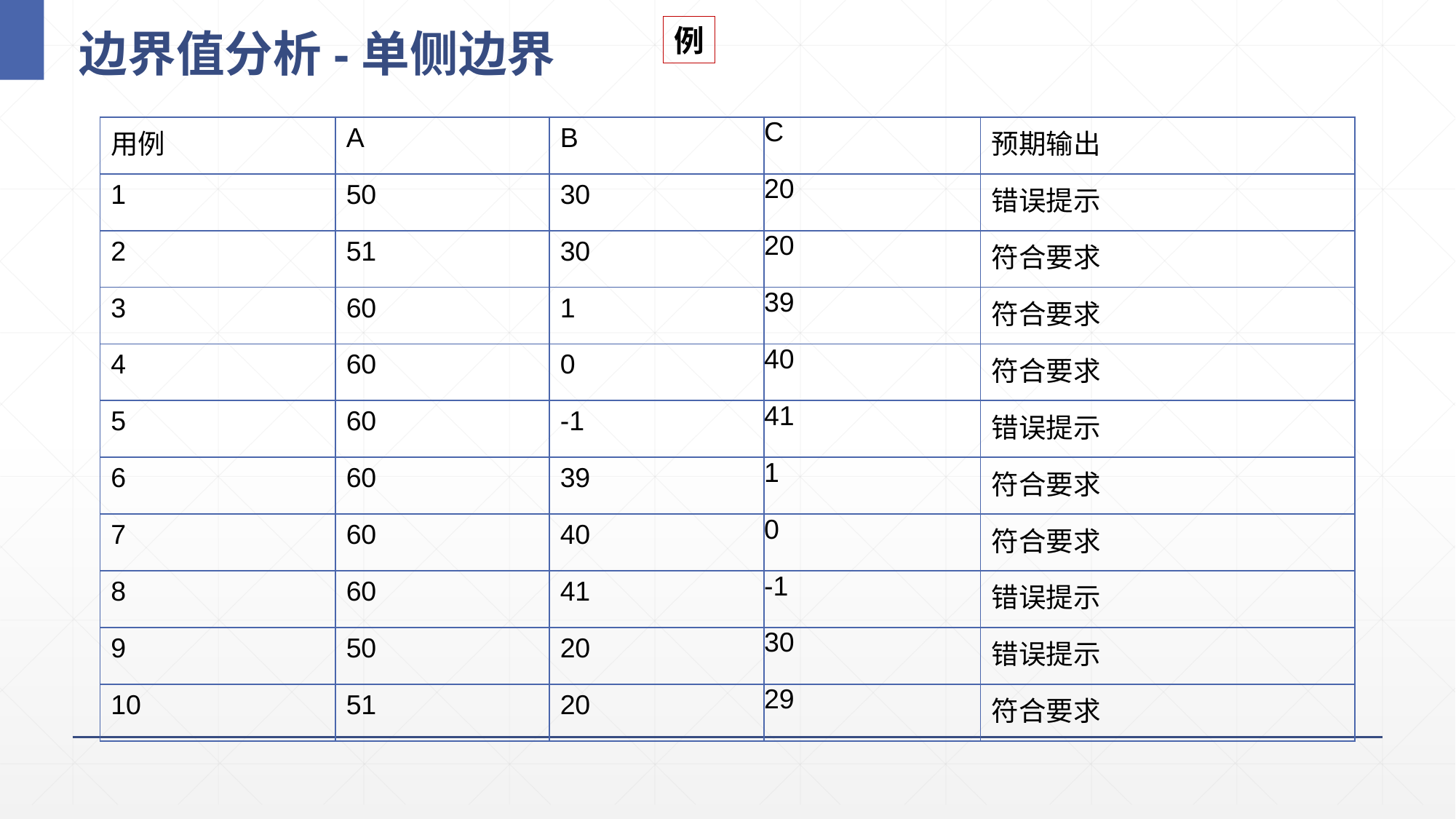

# 边界值分析-单侧边界
例
| 用例 | A | B | C | 预期输出 |
| --- | --- | --- | --- | --- |
| 1 | 50 | 30 | 20 | 错误提示 |
| 2 | 51 | 30 | 20 | 符合要求 |
| 3 | 60 | 1 | 39 | 符合要求 |
| 4 | 60 | 0 | 40 | 符合要求 |
| 5 | 60 | -1 | 41 | 错误提示 |
| 6 | 60 | 39 | 1 | 符合要求 |
| 7 | 60 | 40 | 0 | 符合要求 |
| 8 | 60 | 41 | -1 | 错误提示 |
| 9 | 50 | 20 | 30 | 错误提示 |
| 10 | 51 | 20 | 29 | 符合要求 |